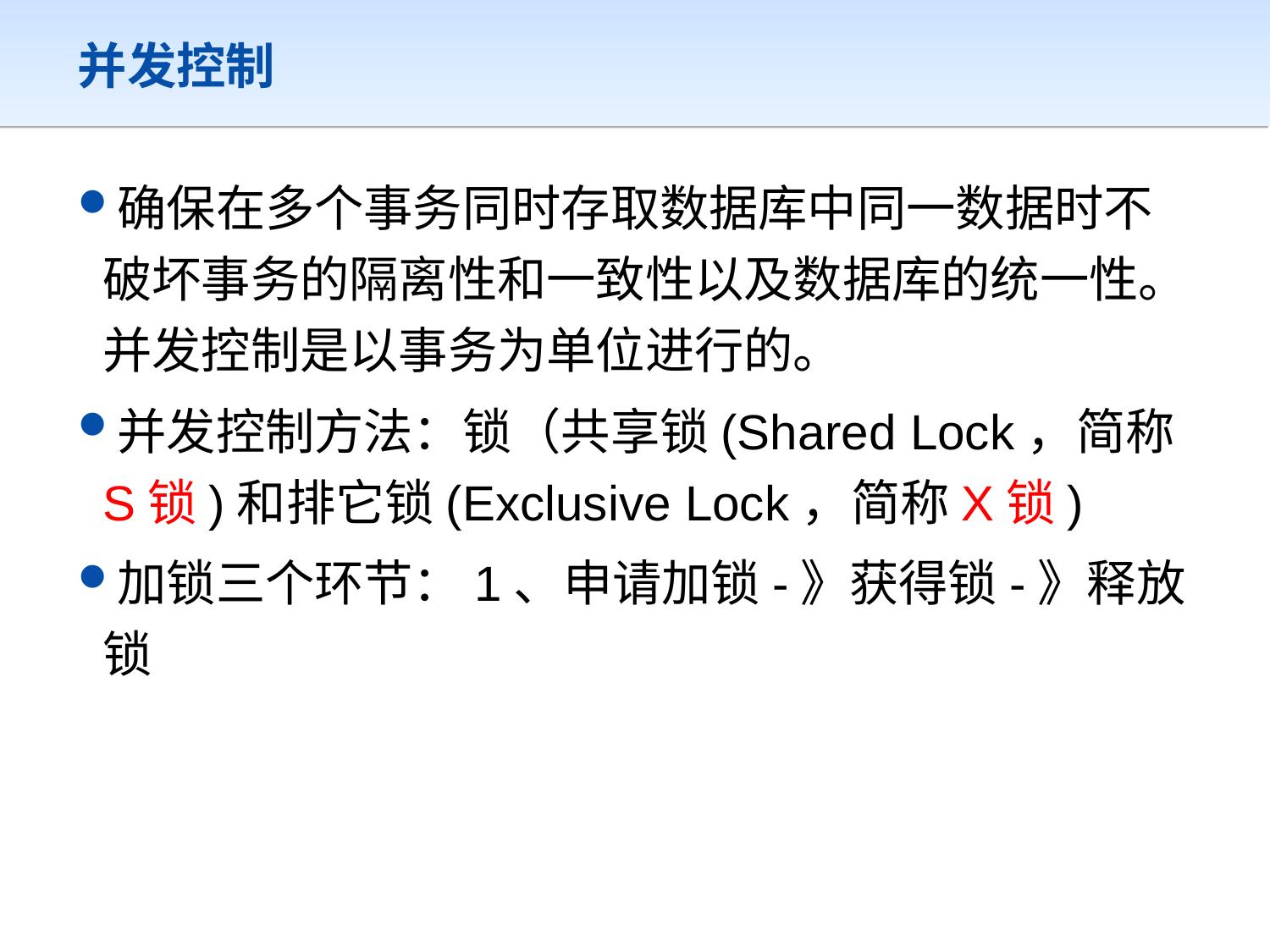

# 并发控制
确保在多个事务同时存取数据库中同一数据时不破坏事务的隔离性和一致性以及数据库的统一性。并发控制是以事务为单位进行的。
并发控制方法：锁（共享锁(Shared Lock，简称S锁)和排它锁(Exclusive Lock，简称X锁)
加锁三个环节：1、申请加锁-》获得锁-》释放锁